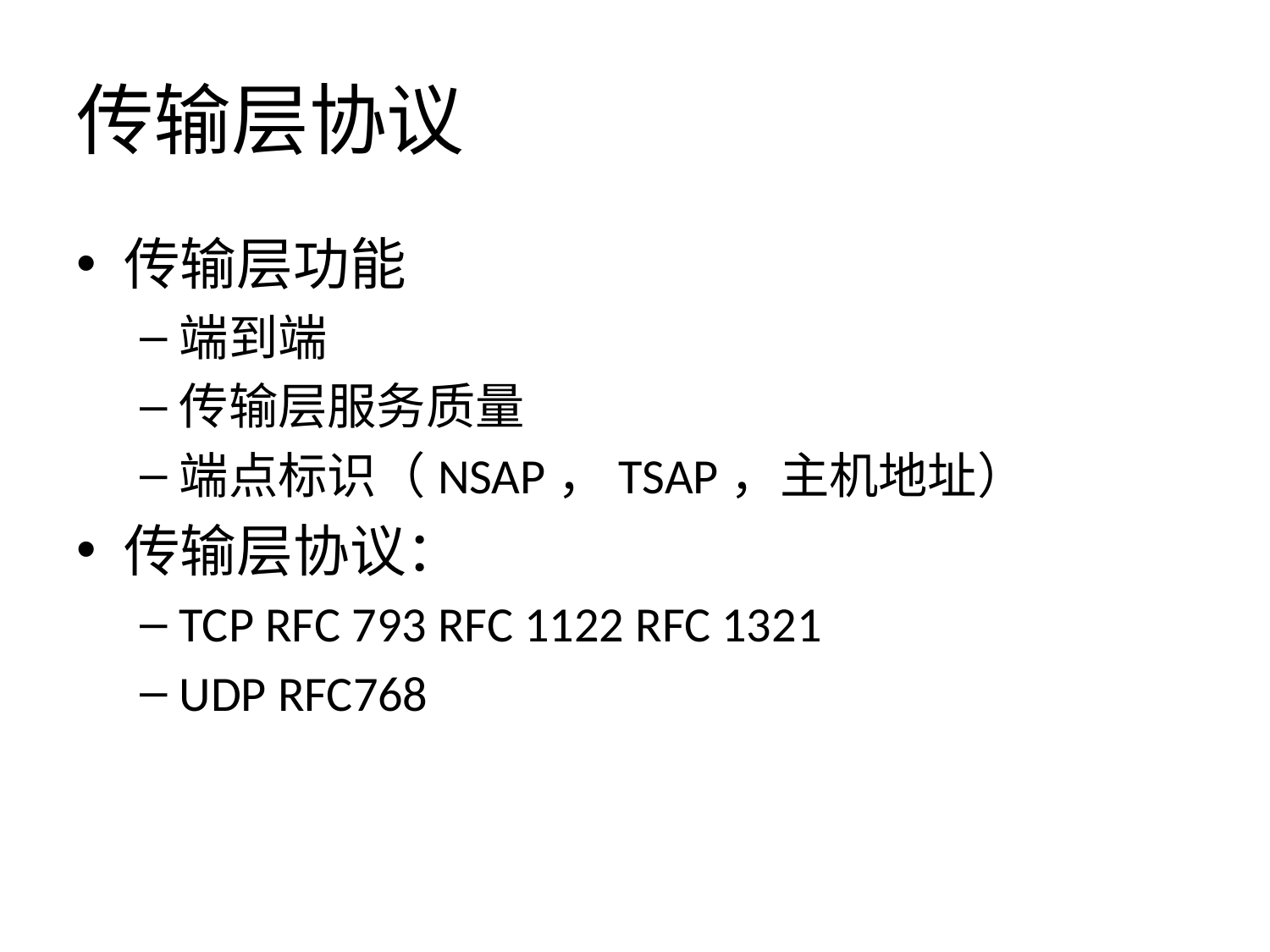

# 传输层协议
传输层功能
端到端
传输层服务质量
端点标识（NSAP，TSAP，主机地址）
传输层协议：
TCP RFC 793 RFC 1122 RFC 1321
UDP RFC768